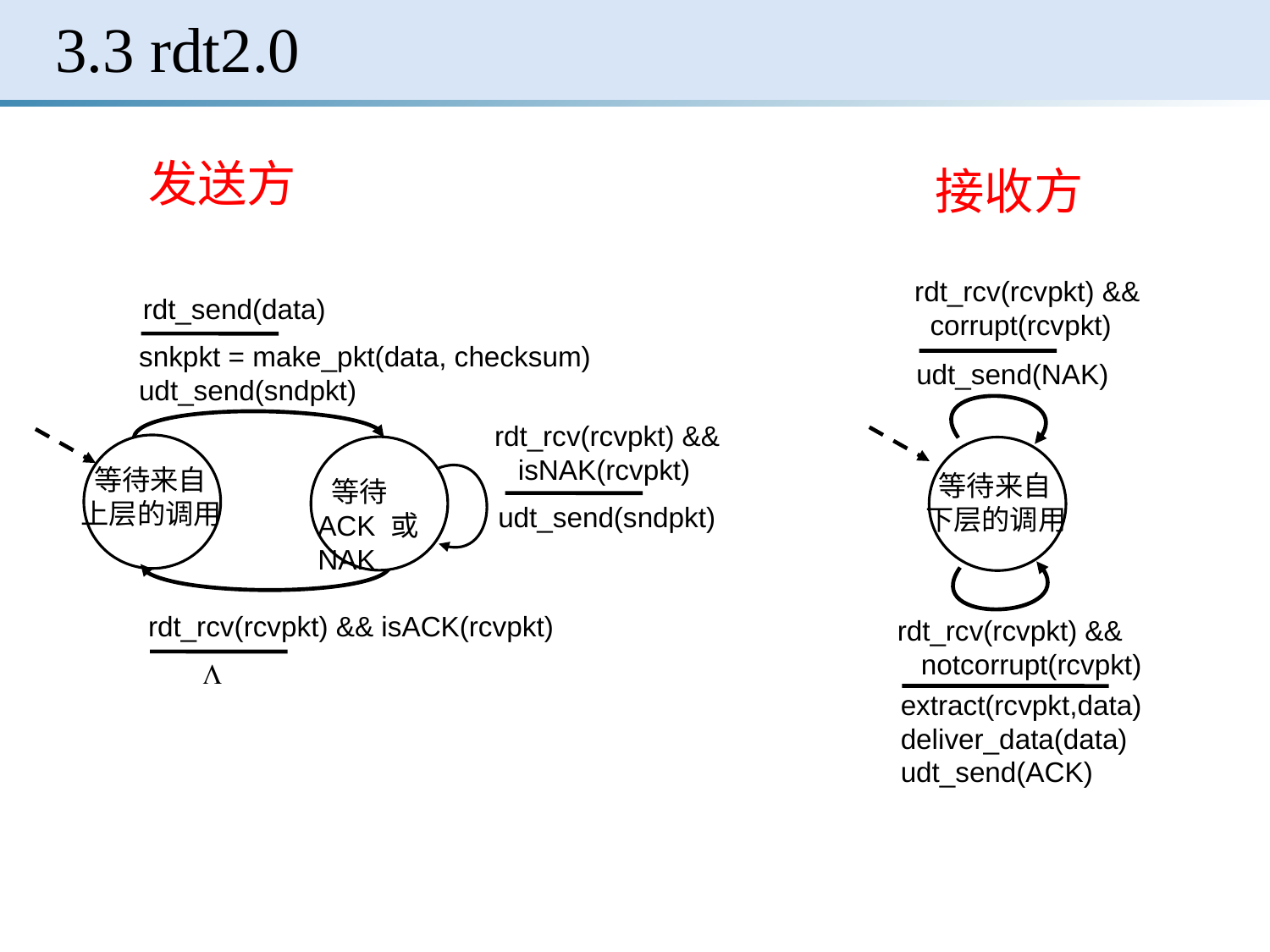

# 3.3 rdt2.0
发送方
接收方
rdt_rcv(rcvpkt) &&
  corrupt(rcvpkt)
udt_send(NAK)

rdt_send(data)
snkpkt = make_pkt(data, checksum)
udt_send(sndpkt)

rdt_rcv(rcvpkt) &&
   isNAK(rcvpkt)

 等待ACK 或NAK

 等待来自下层的调用

 等待来自上层的调用
udt_send(sndpkt)

rdt_rcv(rcvpkt) && isACK(rcvpkt)
rdt_rcv(rcvpkt) &&
   notcorrupt(rcvpkt)
Λ

extract(rcvpkt,data)
deliver_data(data)
udt_send(ACK)